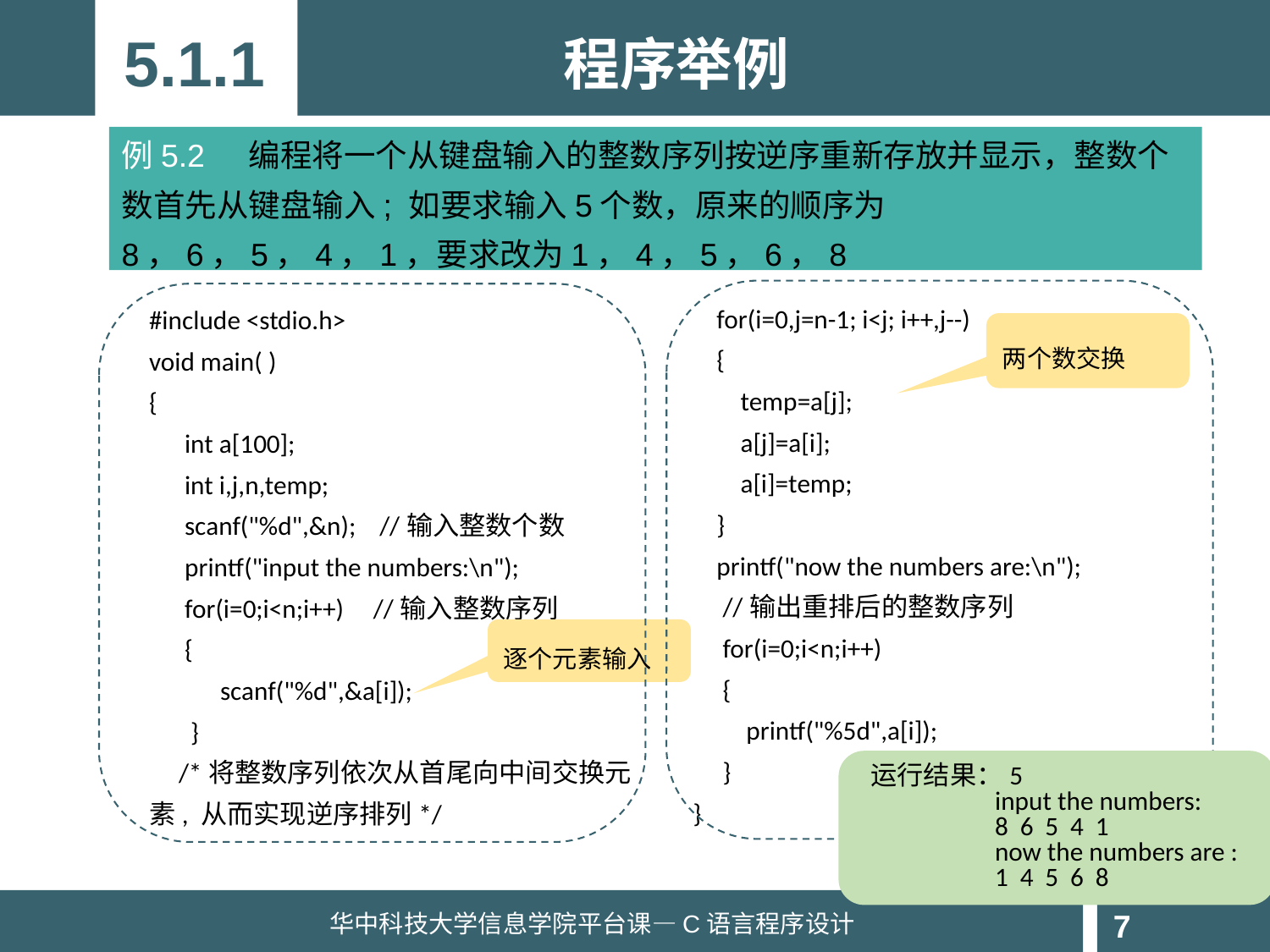

5.1.1
程序举例
例5.2 	编程将一个从键盘输入的整数序列按逆序重新存放并显示，整数个数首先从键盘输入; 如要求输入5个数，原来的顺序为8，6，5，4，1，要求改为1，4，5，6，8

    for(i=0,j=n-1; i<j; i++,j--)
    {
        temp=a[j];
        a[j]=a[i];
        a[i]=temp;
    }
    printf("now the numbers are:\n");
     //输出重排后的整数序列
     for(i=0;i<n;i++)
     {
         printf("%5d",a[i]);
     }
}
#include <stdio.h>
void main( )
{
      int a[100];
      int i,j,n,temp;
      scanf("%d",&n);    //输入整数个数
      printf("input the numbers:\n");
      for(i=0;i<n;i++)     //输入整数序列
      {
            scanf("%d",&a[i]);
       }
     /*将整数序列依次从首尾向中间交换元素, 从而实现逆序排列*/
两个数交换
逐个元素输入
 运行结果：5
                       input the numbers:
                       8  6  5  4  1
                       now the numbers are :
                       1  4  5  6  8